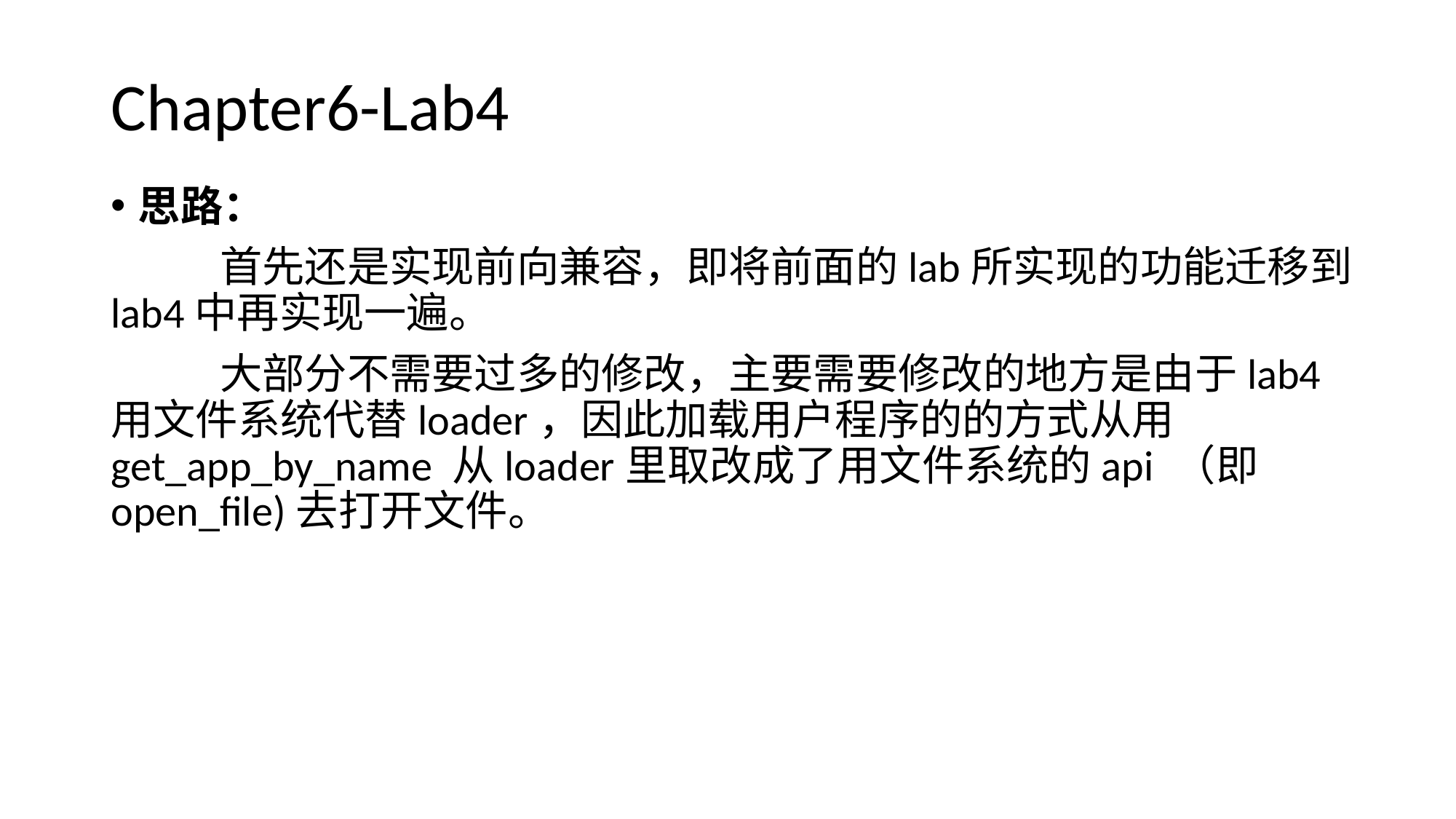

# Chapter6-Lab4
思路：
	首先还是实现前向兼容，即将前面的lab所实现的功能迁移到lab4中再实现一遍。
	大部分不需要过多的修改，主要需要修改的地方是由于lab4用文件系统代替loader，因此加载用户程序的的方式从用get_app_by_name 从loader里取改成了用文件系统的api （即open_file)去打开文件。